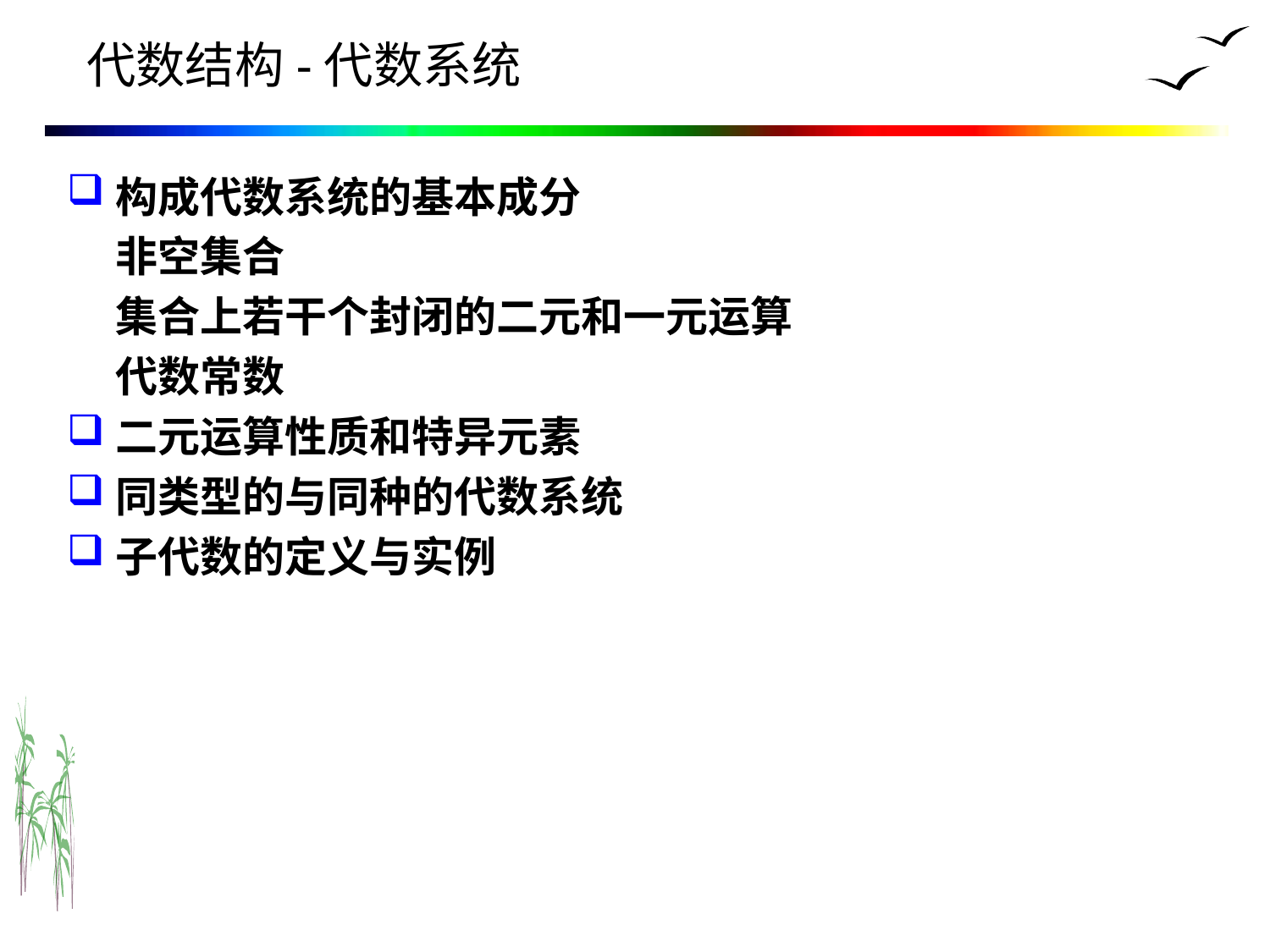

# 代数结构-代数系统
构成代数系统的基本成分
	非空集合
  	集合上若干个封闭的二元和一元运算
  	代数常数
二元运算性质和特异元素
同类型的与同种的代数系统
子代数的定义与实例